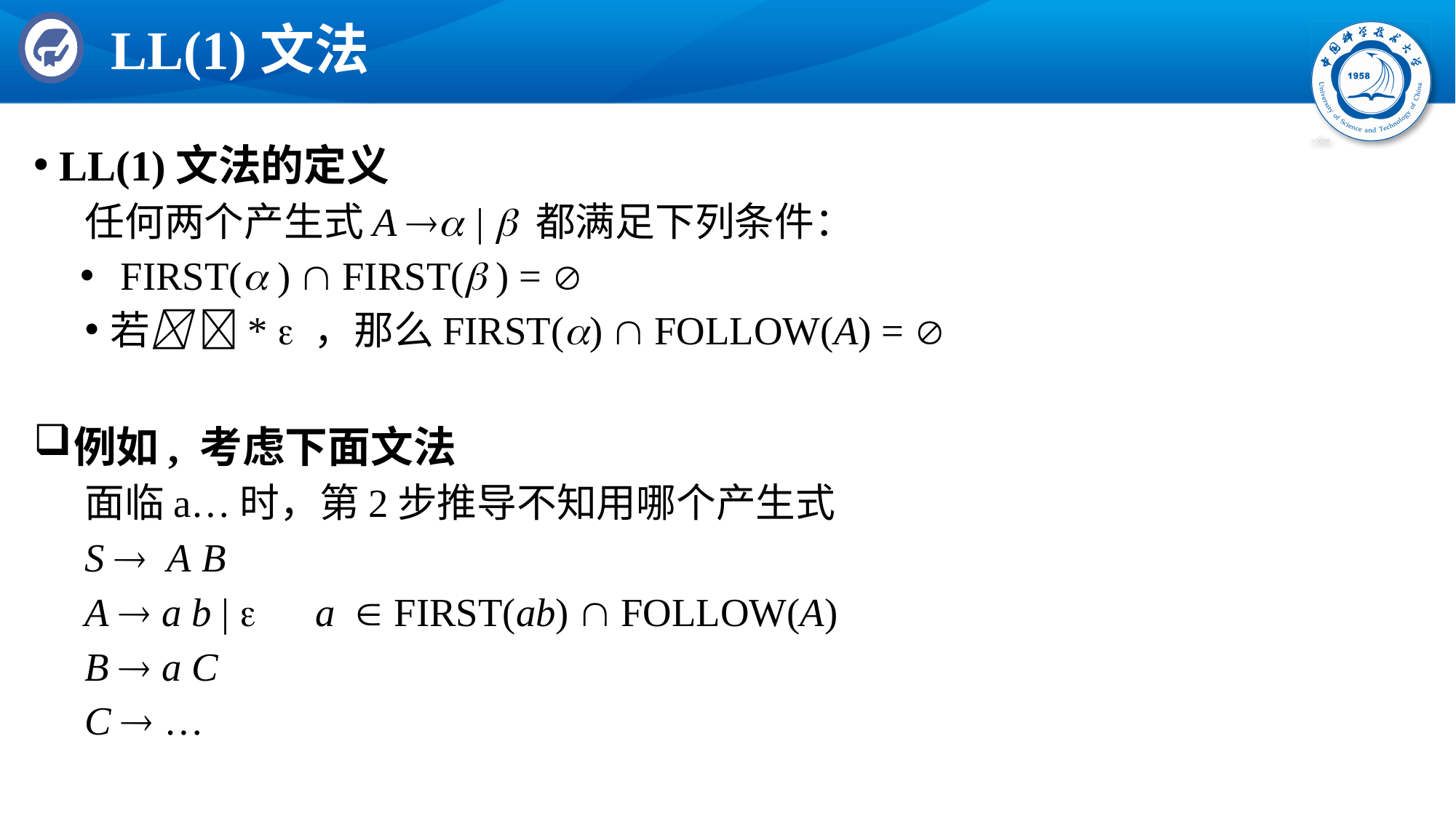

# LL(1)文法
LL(1)文法的定义
任何两个产生式A →α | β 都满足下列条件：
 FIRST(α ) ∩ FIRST(β ) = ∅
若β ⇒* ε ，那么FIRST(α) ∩ FOLLOW(A) = ∅

例如, 考虑下面文法
面临a…时，第2步推导不知用哪个产生式
S →  A B
A → a b | ε	a  ∈ FIRST(ab) ∩ FOLLOW(A)
B → a C
C → …